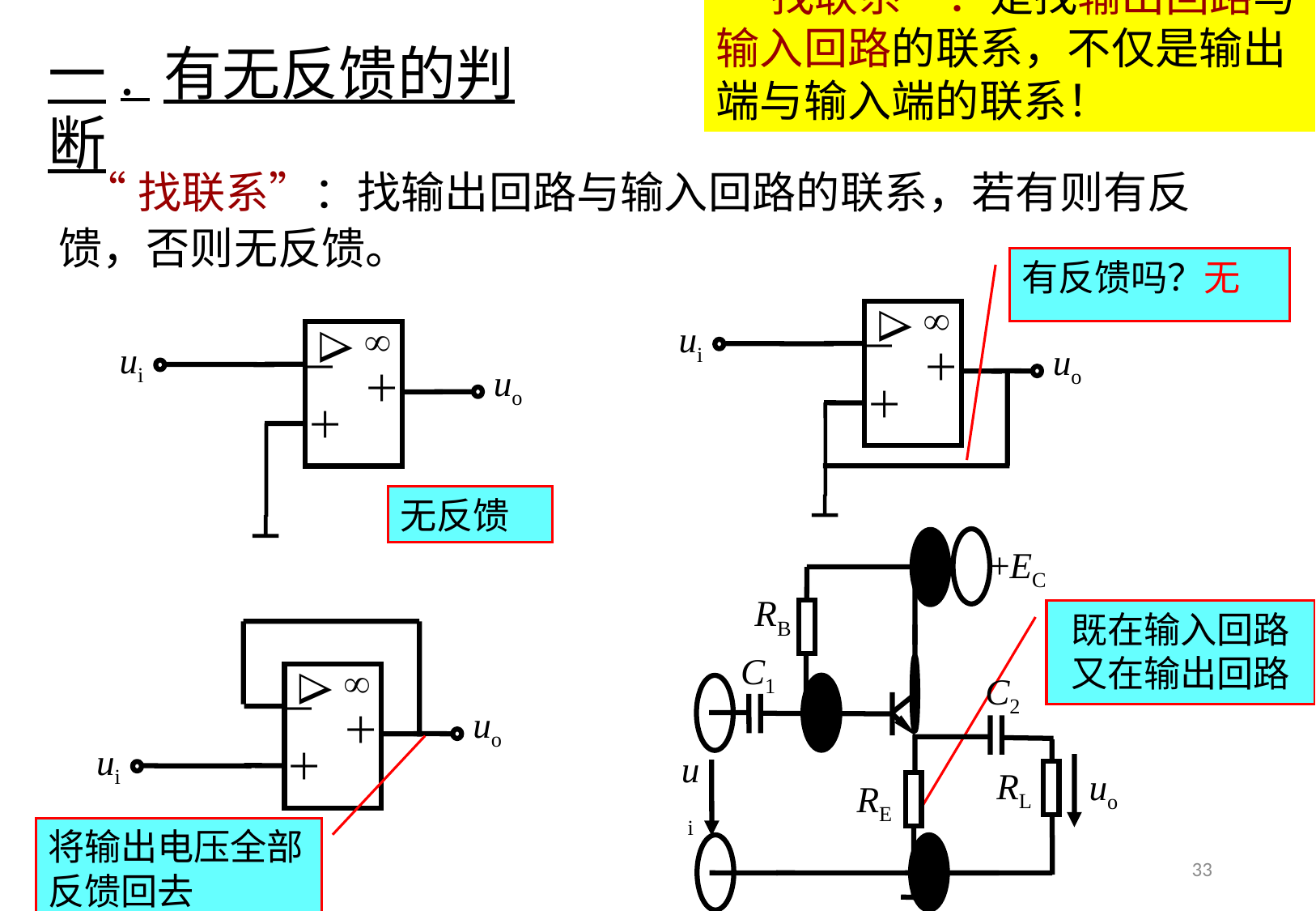

“找联系”：是找输出回路与输入回路的联系，不仅是输出端与输入端的联系！
一. 有无反馈的判断
  “找联系”：找输出回路与输入回路的联系，若有则有反馈，否则无反馈。
有反馈吗？无

∇
∞

－
＋

＋

 ui
uo

∇
∞

－
＋

＋

 ui
uo

无反馈

+EC

RB

C1

C2

ui

RL

uo

RE

既在输入回路又在输出回路

∇
∞

－
＋

＋

uo

 ui

将输出电压全部反馈回去
33